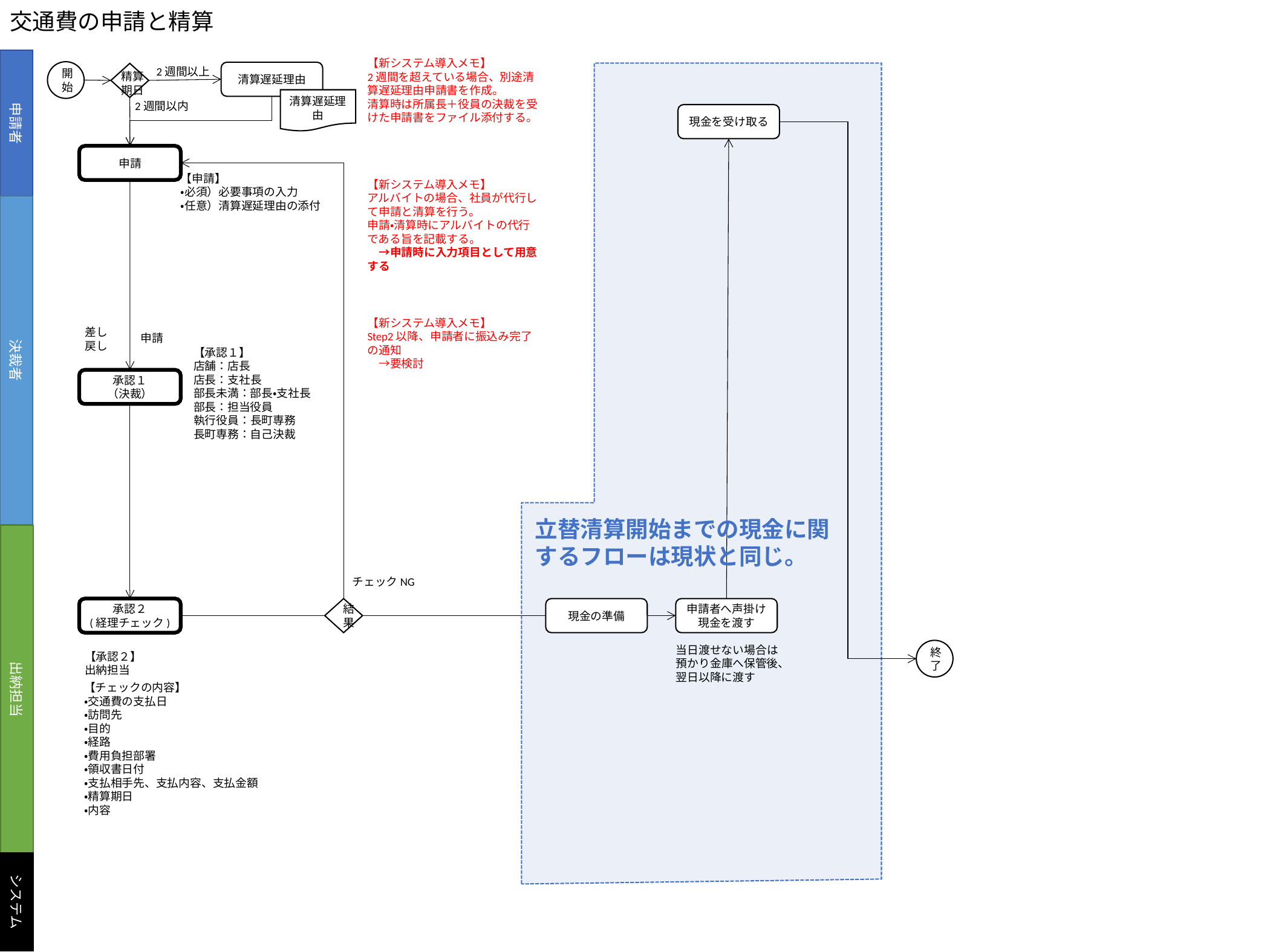

交通費の申請と精算
申請者
【新システム導入メモ】
2週間を超えている場合、別途清算遅延理由申請書を作成。
清算時は所属長＋役員の決裁を受けた申請書をファイル添付する。
2週間以上
開始
清算遅延理由

精算期日
清算遅延理由
2週間以内
現金を受け取る
申請
【申請】
・必須）必要事項の入力
・任意）清算遅延理由の添付
【新システム導入メモ】
アルバイトの場合、社員が代行して申請と清算を行う。
申請・清算時にアルバイトの代行である旨を記載する。
　→申請時に入力項目として用意する
決裁者
【新システム導入メモ】
Step2以降、申請者に振込み完了の通知
　→要検討
差し戻し
申請
【承認１】
店舗：店長
店長：支社長
部長未満：部長・支社長
部長：担当役員
執行役員：長町専務
長町専務：自己決裁
承認１
（決裁）
立替清算開始までの現金に関するフローは現状と同じ。
出納担当
チェックNG
承認２
(経理チェック)
結果
現金の準備
申請者へ声掛け
現金を渡す
当日渡せない場合は預かり金庫へ保管後、翌日以降に渡す
終了
【承認２】
出納担当
【チェックの内容】
・交通費の支払日
・訪問先
・目的
・経路
・費用負担部署
・領収書日付
・支払相手先、支払内容、支払金額
・精算期日
・内容
システム